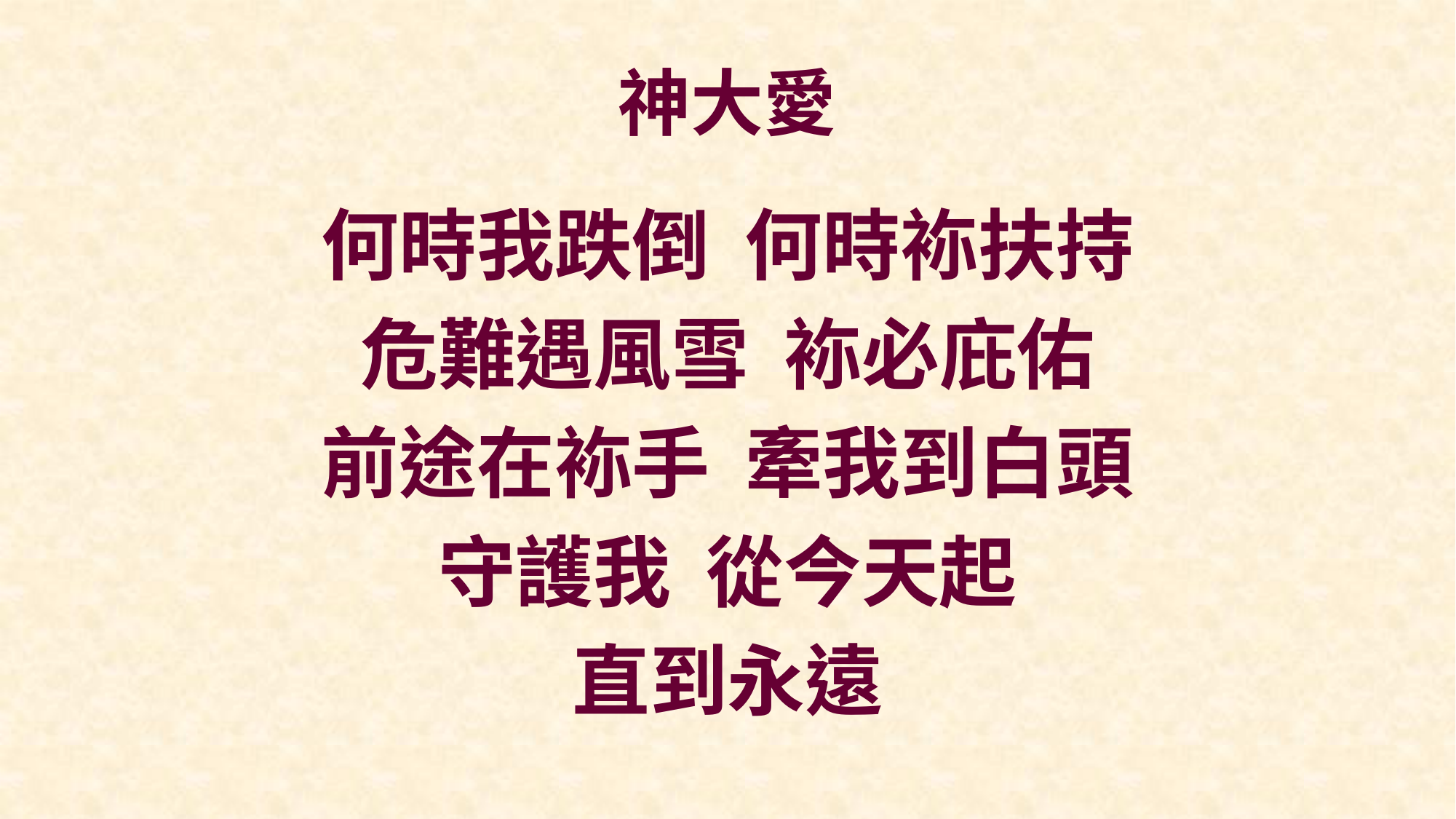

# 神大愛
何時我跌倒  何時袮扶持
危難遇風雪  袮必庇佑
前途在袮手  牽我到白頭
守護我  從今天起
直到永遠